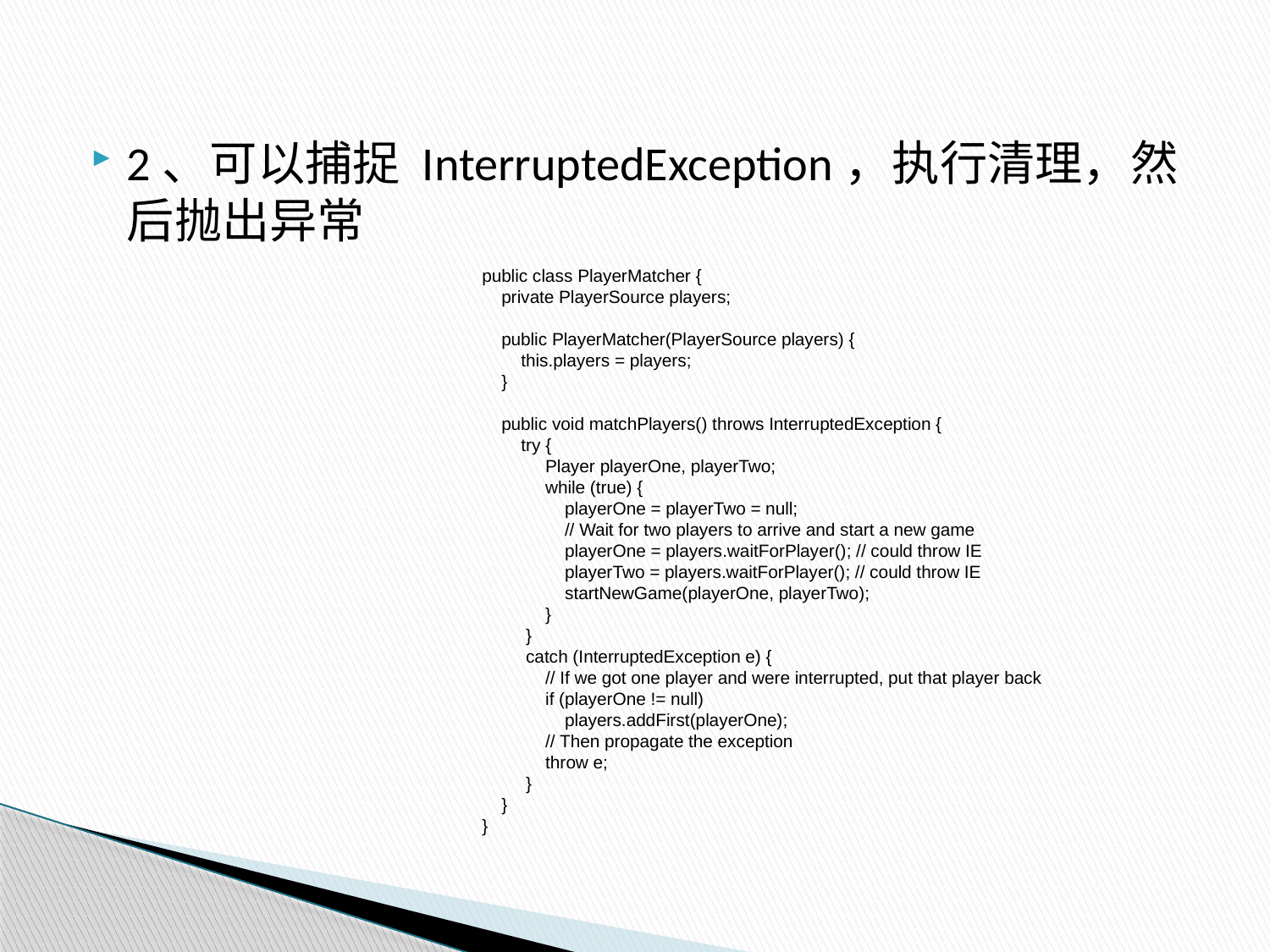

2、可以捕捉 InterruptedException，执行清理，然后抛出异常
public class PlayerMatcher {
    private PlayerSource players;

    public PlayerMatcher(PlayerSource players) {
        this.players = players;
    }

    public void matchPlayers() throws InterruptedException {
        try {
             Player playerOne, playerTwo;
             while (true) {
                 playerOne = playerTwo = null;
                 // Wait for two players to arrive and start a new game
                 playerOne = players.waitForPlayer(); // could throw IE
                 playerTwo = players.waitForPlayer(); // could throw IE
                 startNewGame(playerOne, playerTwo);
             }
         }
         catch (InterruptedException e) {
             // If we got one player and were interrupted, put that player back
             if (playerOne != null)
                 players.addFirst(playerOne);
             // Then propagate the exception
             throw e;
         }
    }
}